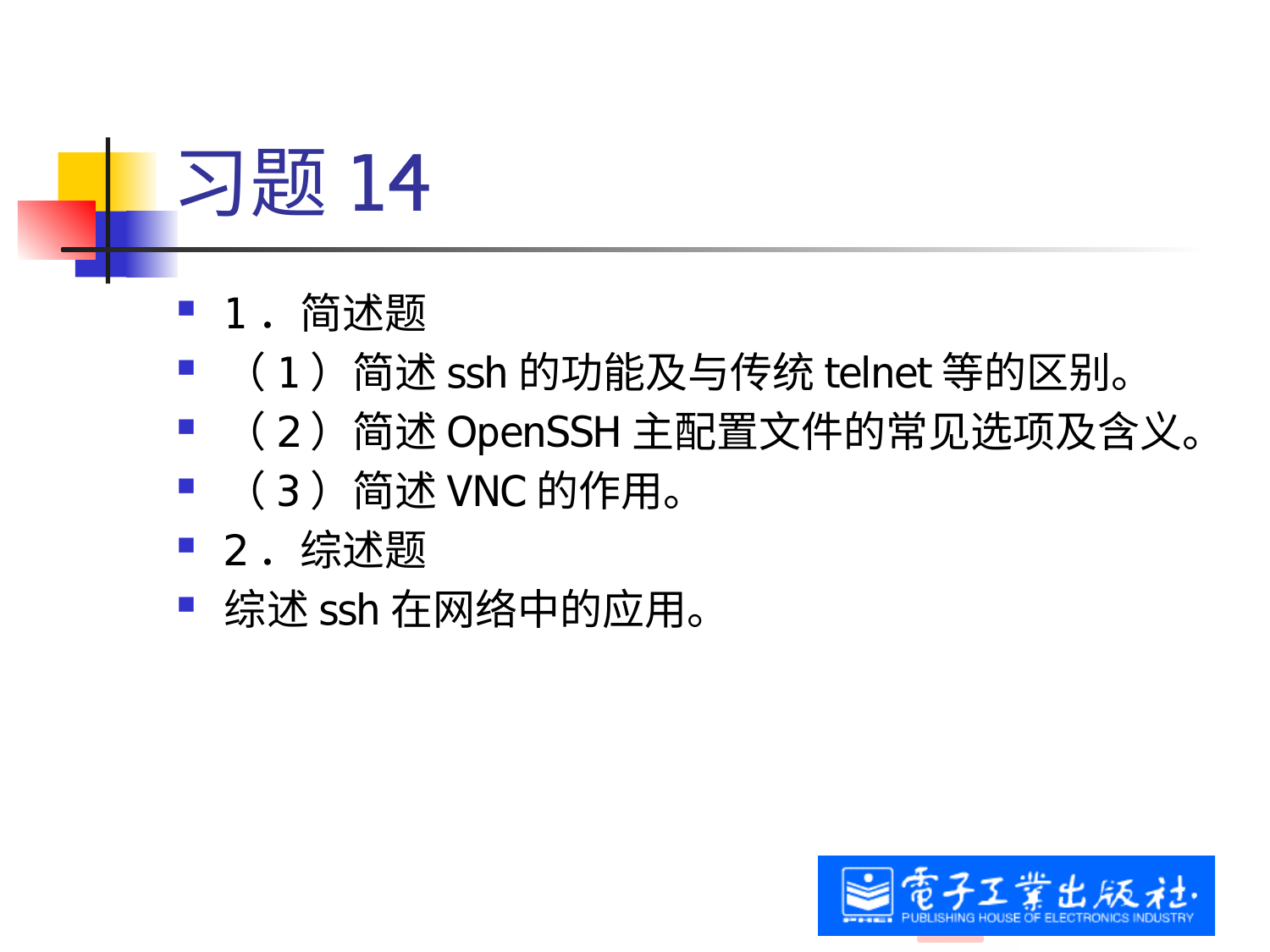

# 习题14
1．简述题
（1）简述ssh的功能及与传统telnet等的区别。
（2）简述OpenSSH主配置文件的常见选项及含义。
（3）简述VNC的作用。
2．综述题
综述ssh在网络中的应用。